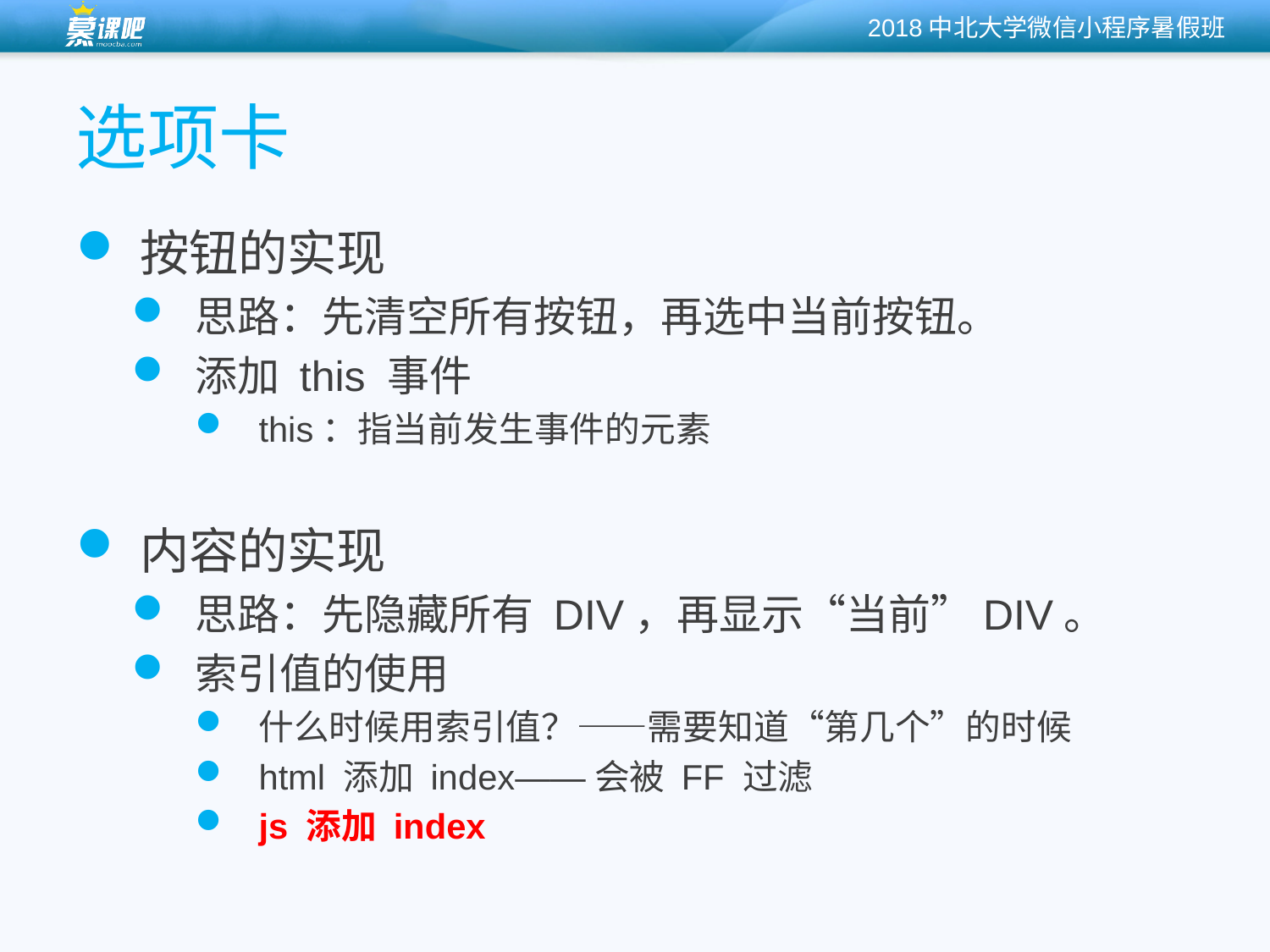

# 选项卡
按钮的实现
思路：先清空所有按钮，再选中当前按钮。
添加 this 事件
this：指当前发生事件的元素

内容的实现
思路：先隐藏所有 DIV，再显示“当前”DIV。
索引值的使用
什么时候用索引值？——需要知道“第几个”的时候
html 添加 index——会被 FF 过滤
js 添加 index